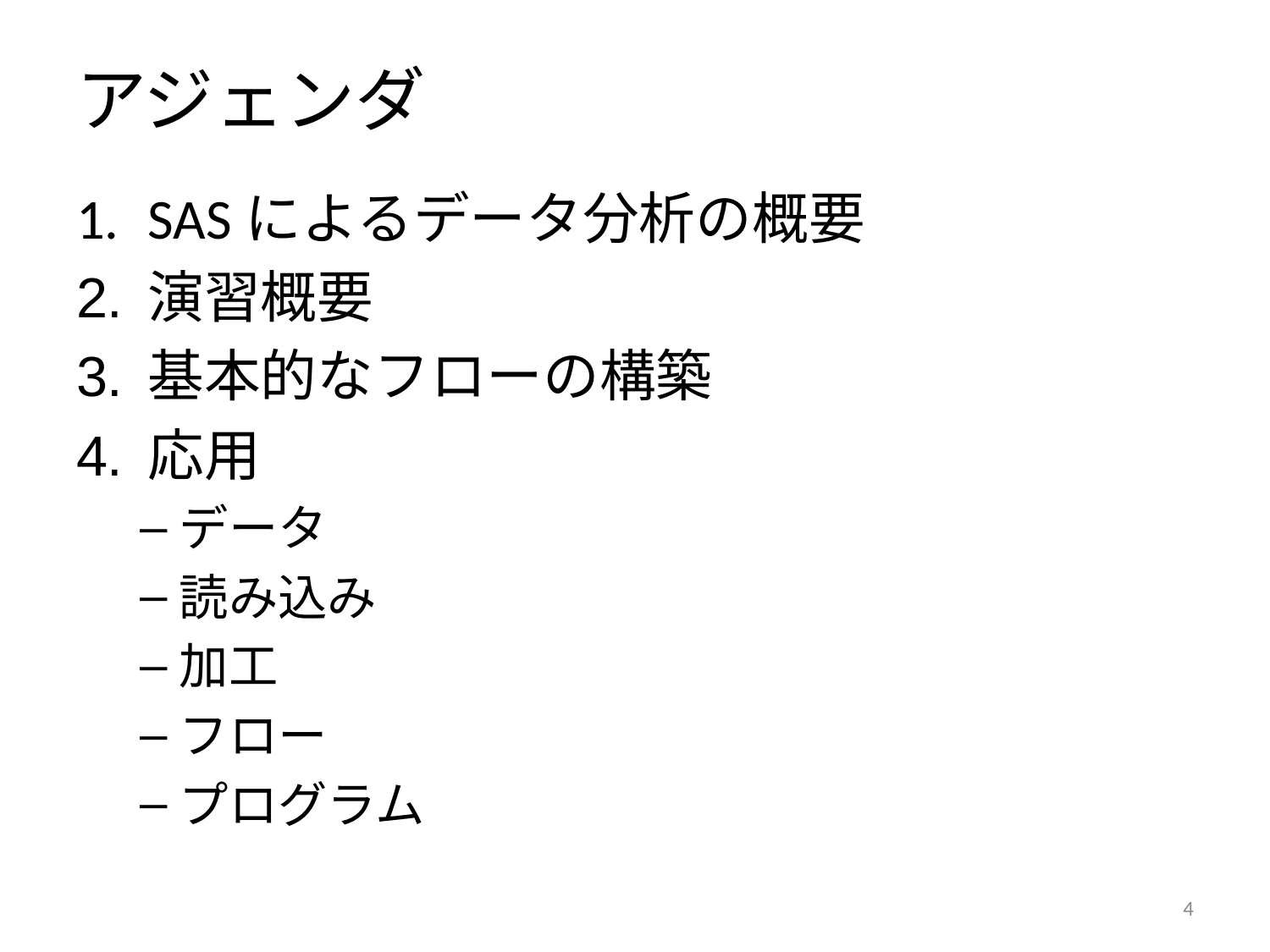

# アジェンダ
SASによるデータ分析の概要
演習概要
基本的なフローの構築
応用
データ
読み込み
加工
フロー
プログラム

4